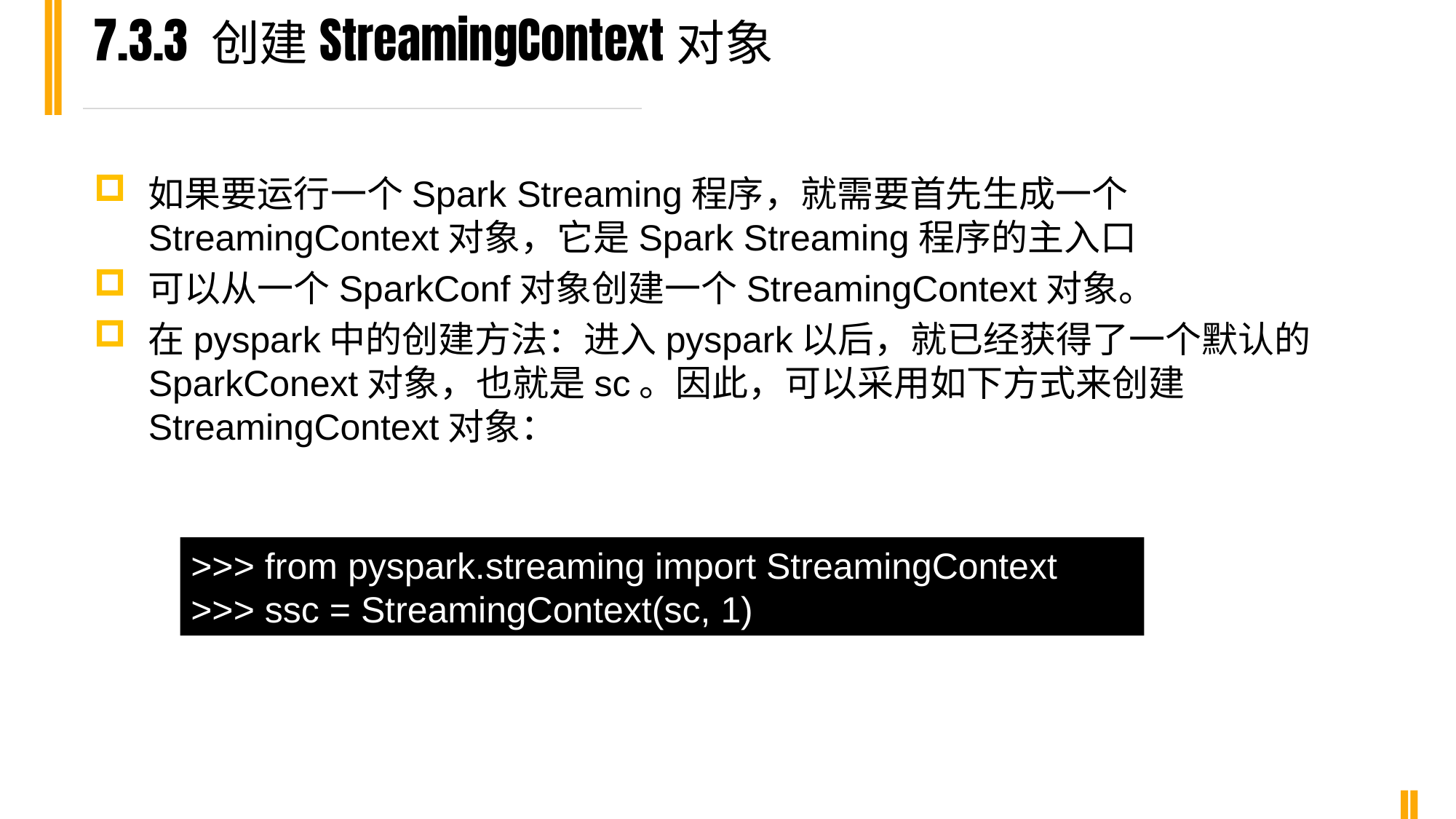

7.3.3 创建StreamingContext对象

如果要运行一个Spark Streaming程序，就需要首先生成一个StreamingContext对象，它是Spark Streaming程序的主入口
可以从一个SparkConf对象创建一个StreamingContext对象。
在pyspark中的创建方法：进入pyspark以后，就已经获得了一个默认的SparkConext对象，也就是sc。因此，可以采用如下方式来创建StreamingContext对象：

>>> from pyspark.streaming import StreamingContext
>>> ssc = StreamingContext(sc, 1)